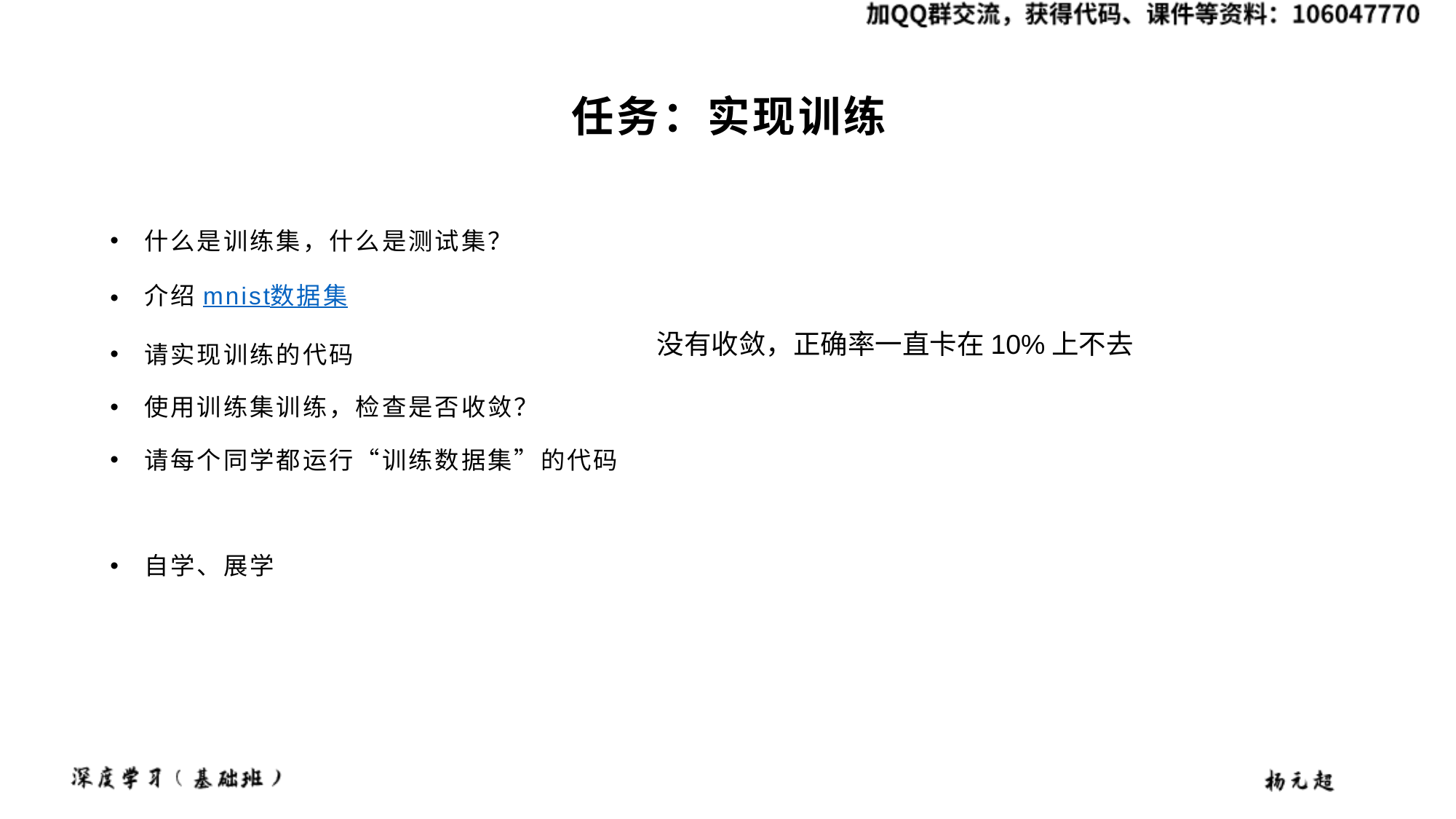

# 任务：实现训练
什么是训练集，什么是测试集？
介绍mnist数据集
请实现训练的代码
使用训练集训练，检查是否收敛？
请每个同学都运行“训练数据集”的代码

自学、展学

没有收敛，正确率一直卡在10%上不去